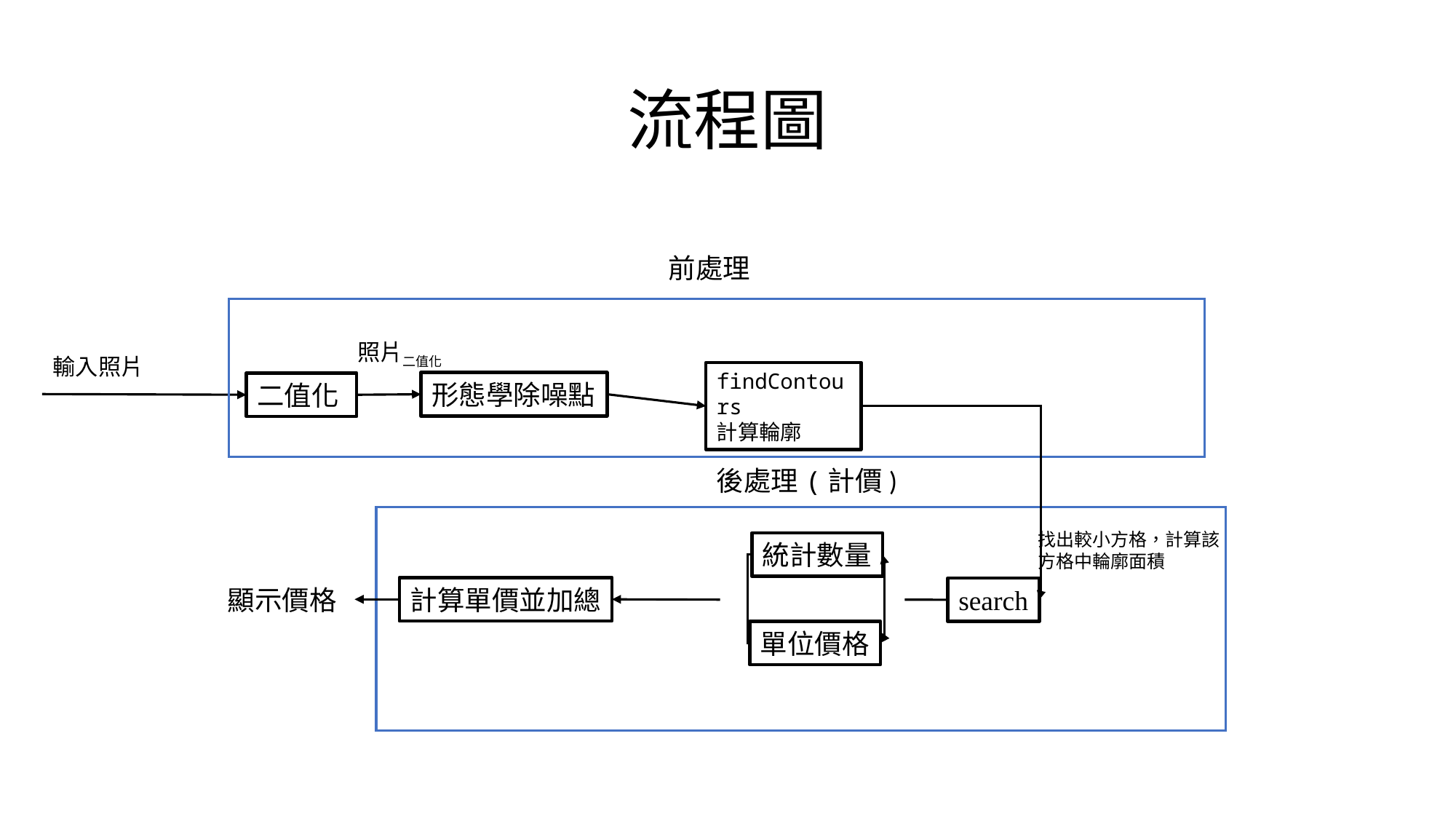

# 流程圖
前處理

照片二值化
輸入照片
findContours
計算輪廓
形態學除噪點
二值化
後處理(計價)

找出較小方格，計算該方格中輪廓面積
統計數量
顯示價格
計算單價並加總
search
單位價格